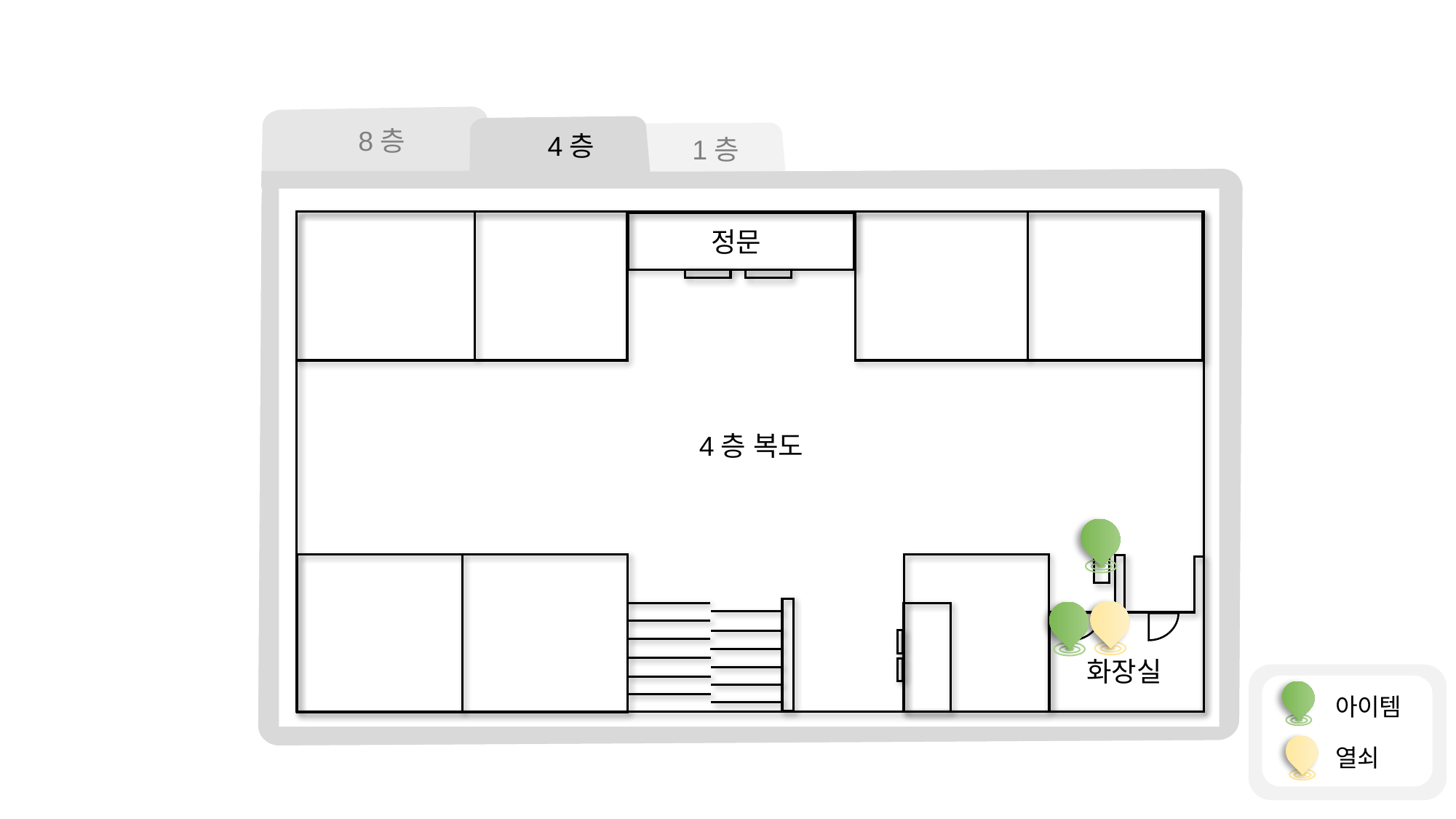

8층
4층
1층

정문

4층 복도

화장실

아이템

열쇠